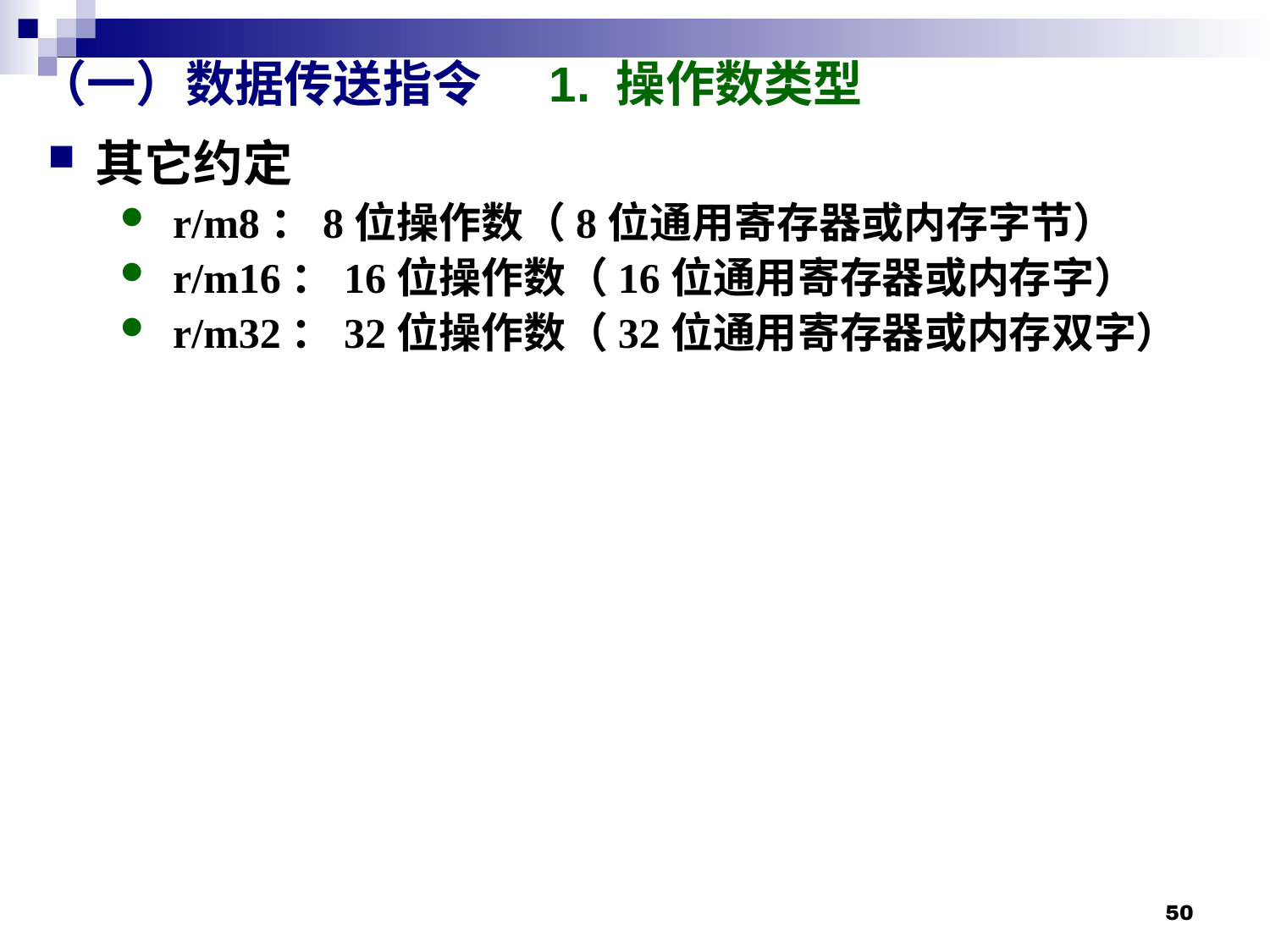

# （一）数据传送指令     1. 操作数类型
其它约定
r/m8：8位操作数（8位通用寄存器或内存字节）
r/m16：16位操作数（16位通用寄存器或内存字）
r/m32：32位操作数（32位通用寄存器或内存双字）
50